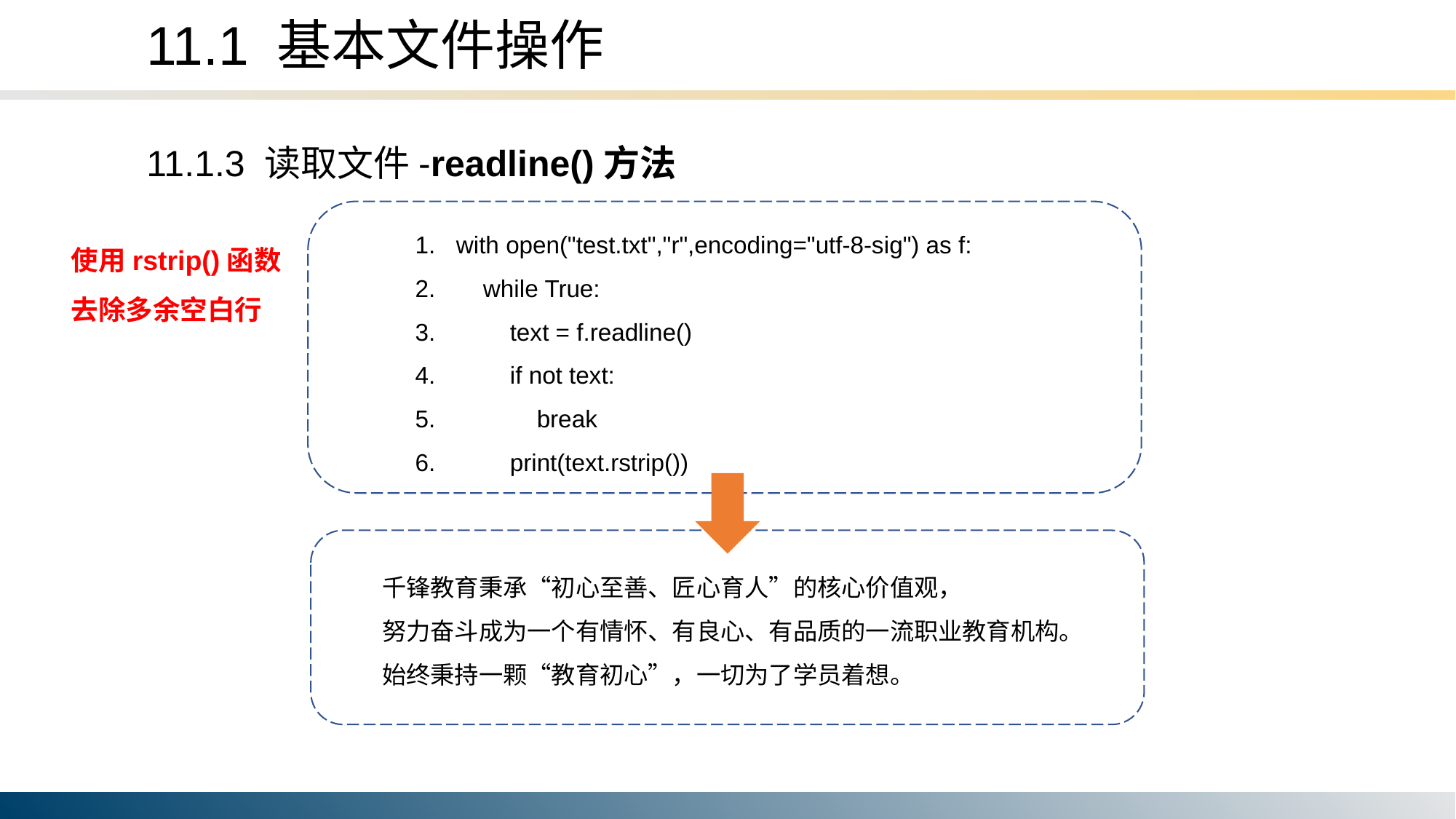

11.1 基本文件操作
11.1.3 读取文件-readline()方法

with open("test.txt","r",encoding="utf-8-sig") as f:
    while True:
        text = f.readline()
        if not text:
            break
        print(text.rstrip())
使用rstrip()函数去除多余空白行

千锋教育秉承“初心至善、匠心育人”的核心价值观，
努力奋斗成为一个有情怀、有良心、有品质的一流职业教育机构。
始终秉持一颗“教育初心”，一切为了学员着想。